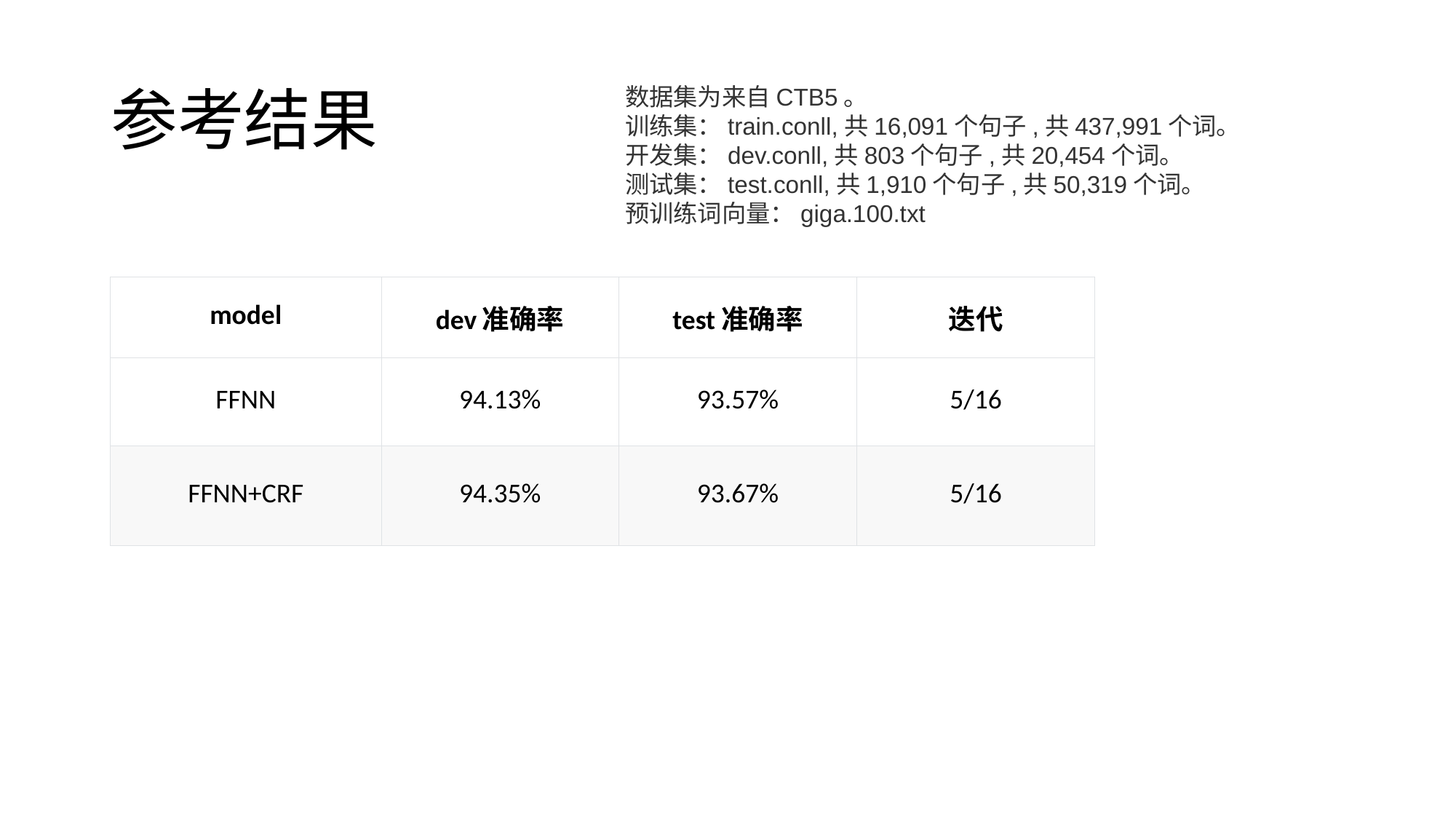

# 参考结果
数据集为来自CTB5。
训练集：train.conll,共16,091个句子,共437,991个词。
开发集：dev.conll,共803个句子,共20,454个词。
测试集：test.conll,共1,910个句子,共50,319个词。
预训练词向量：giga.100.txt
| model | dev准确率 | test准确率 | 迭代 |
| --- | --- | --- | --- |
| FFNN | 94.13% | 93.57% | 5/16 |
| FFNN+CRF | 94.35% | 93.67% | 5/16 |